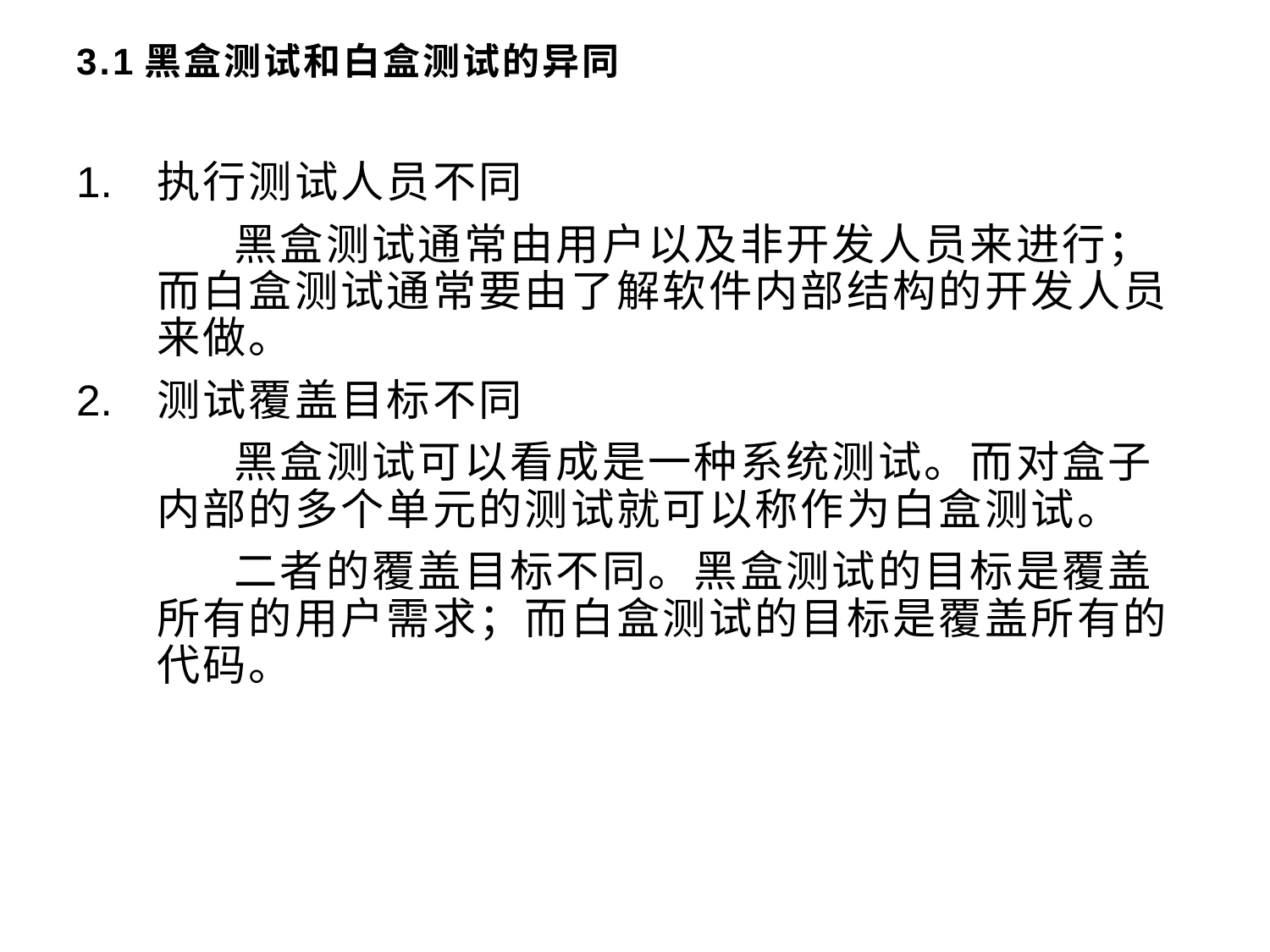

3.1黑盒测试和白盒测试的异同

执行测试人员不同
            黑盒测试通常由用户以及非开发人员来进行；而白盒测试通常要由了解软件内部结构的开发人员来做。
测试覆盖目标不同
            黑盒测试可以看成是一种系统测试。而对盒子内部的多个单元的测试就可以称作为白盒测试。
            二者的覆盖目标不同。黑盒测试的目标是覆盖所有的用户需求；而白盒测试的目标是覆盖所有的代码。